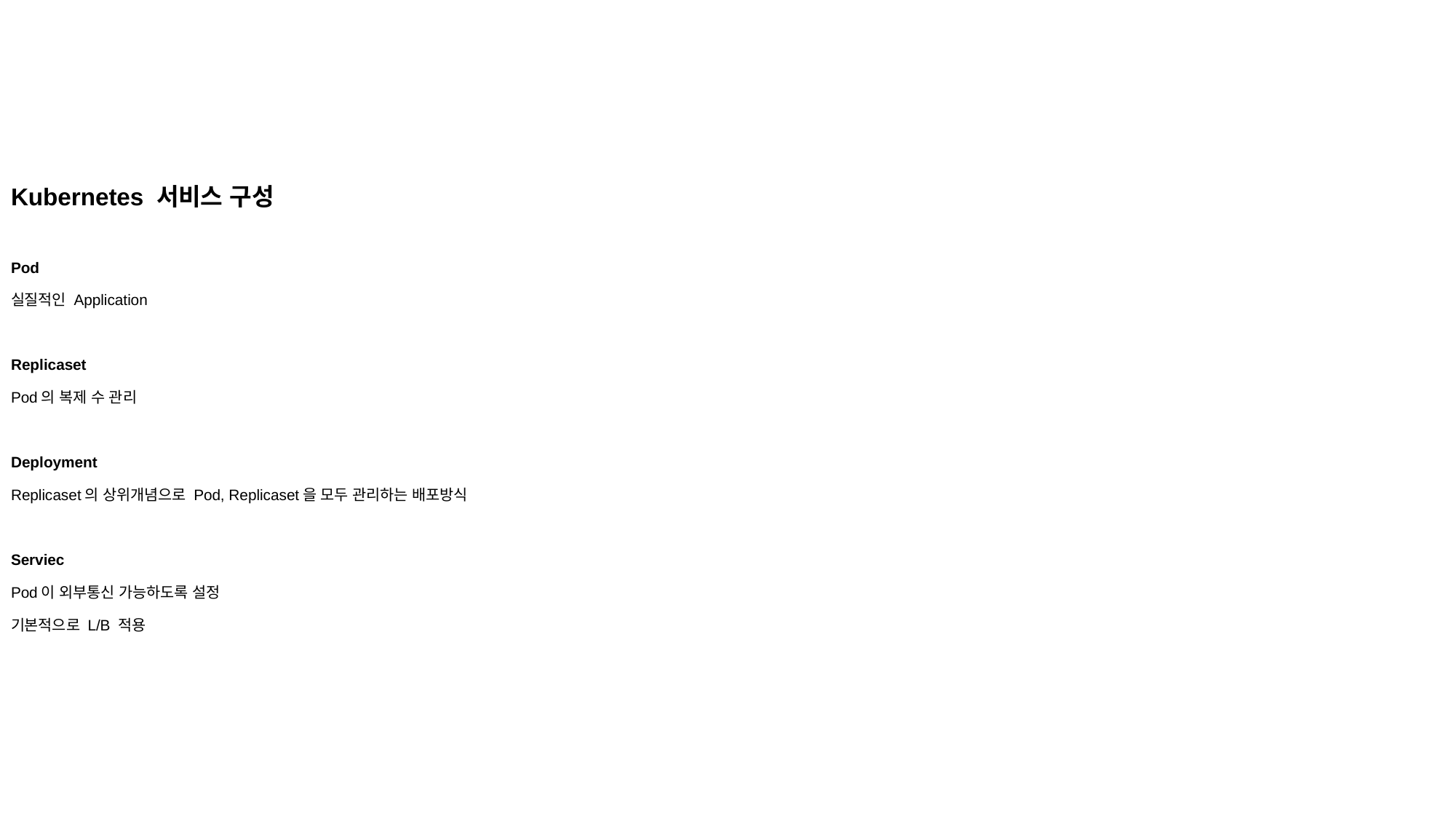

# Kubernetes 서비스 구성 Pod 실질적인 Application Replicaset Pod의 복제 수 관리 Deployment Replicaset의 상위개념으로 Pod, Replicaset을 모두 관리하는 배포방식 Serviec Pod이 외부통신 가능하도록 설정 기본적으로 L/B 적용